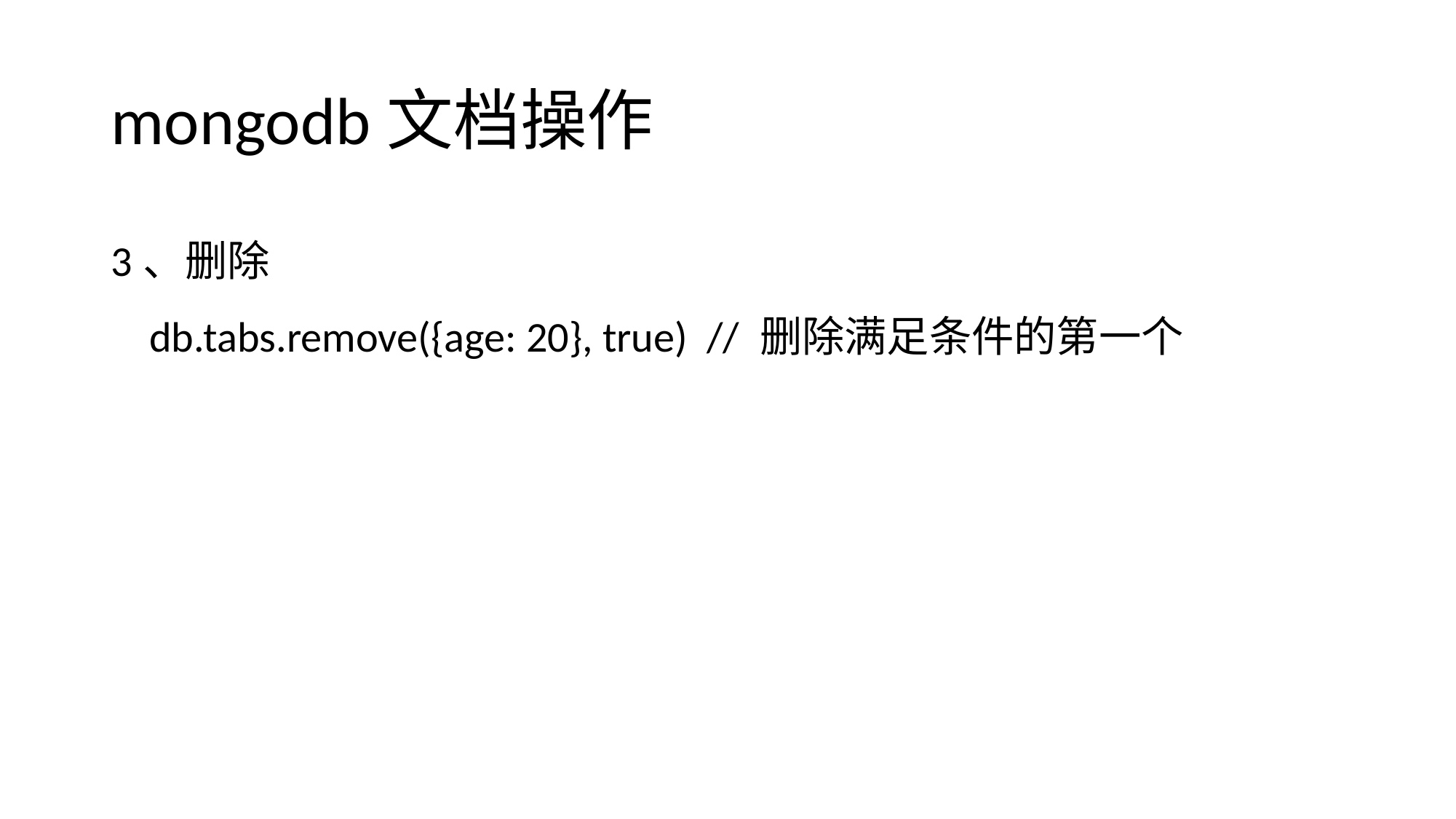

# mongodb文档操作
3、删除
    db.tabs.remove({age: 20}, true)  // 删除满足条件的第一个